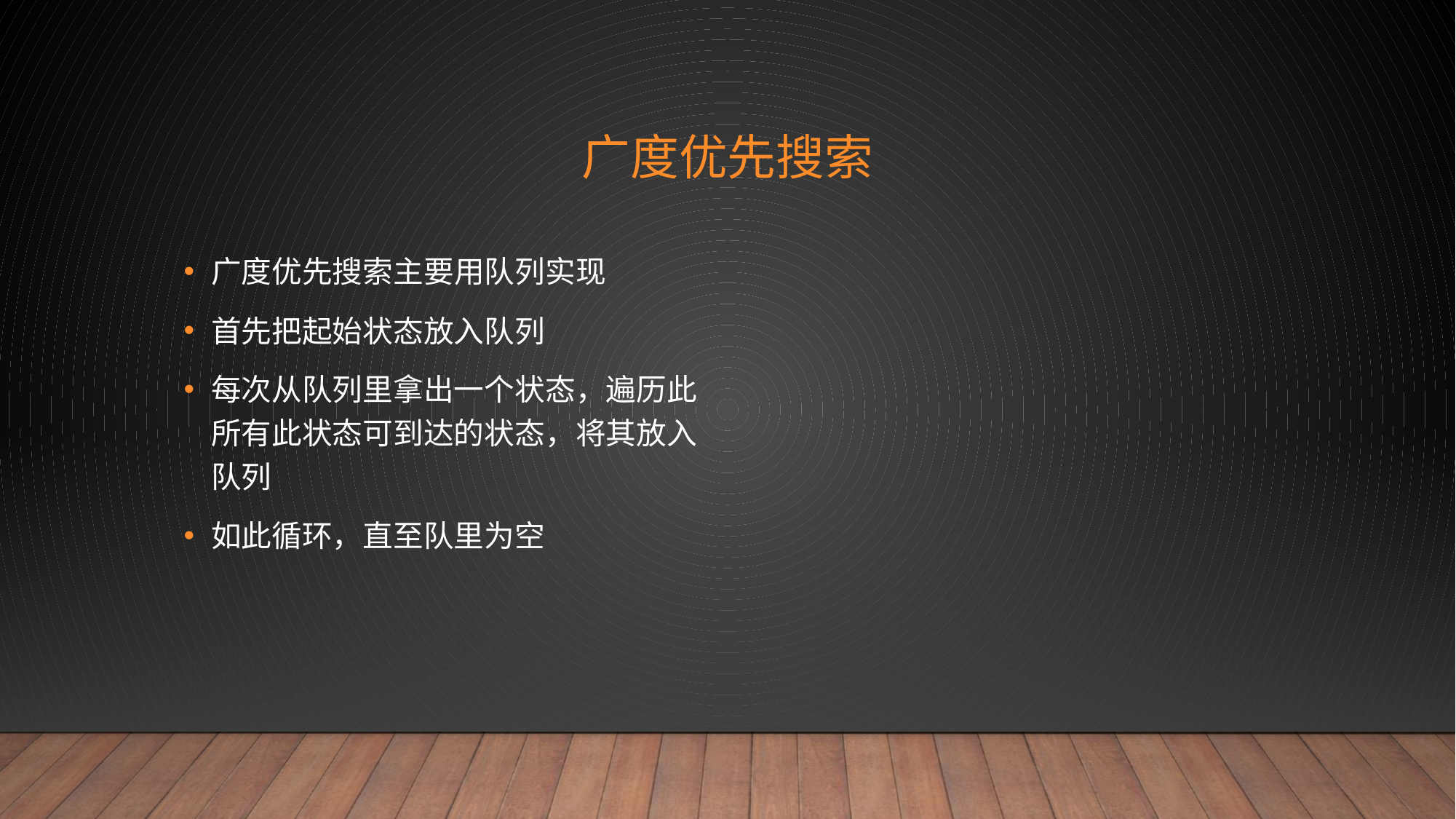

# 广度优先搜索
广度优先搜索主要用队列实现
首先把起始状态放入队列
每次从队列里拿出一个状态，遍历此所有此状态可到达的状态，将其放入队列
如此循环，直至队里为空